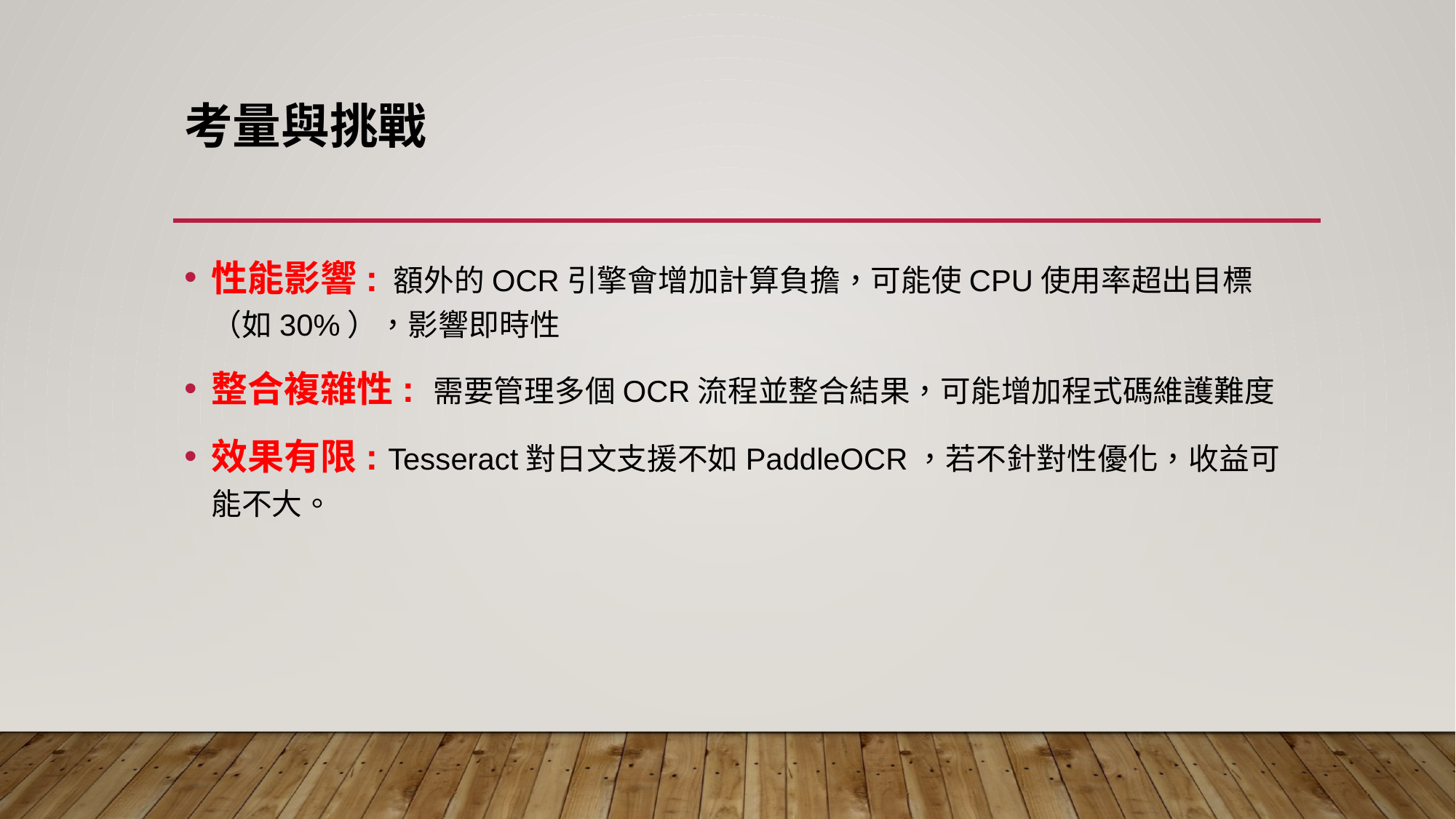

# 考量與挑戰
性能影響: 額外的OCR引擎會增加計算負擔，可能使CPU使用率超出目標（如30%），影響即時性
整合複雜性: 需要管理多個OCR流程並整合結果，可能增加程式碼維護難度
效果有限: Tesseract對日文支援不如PaddleOCR，若不針對性優化，收益可能不大。